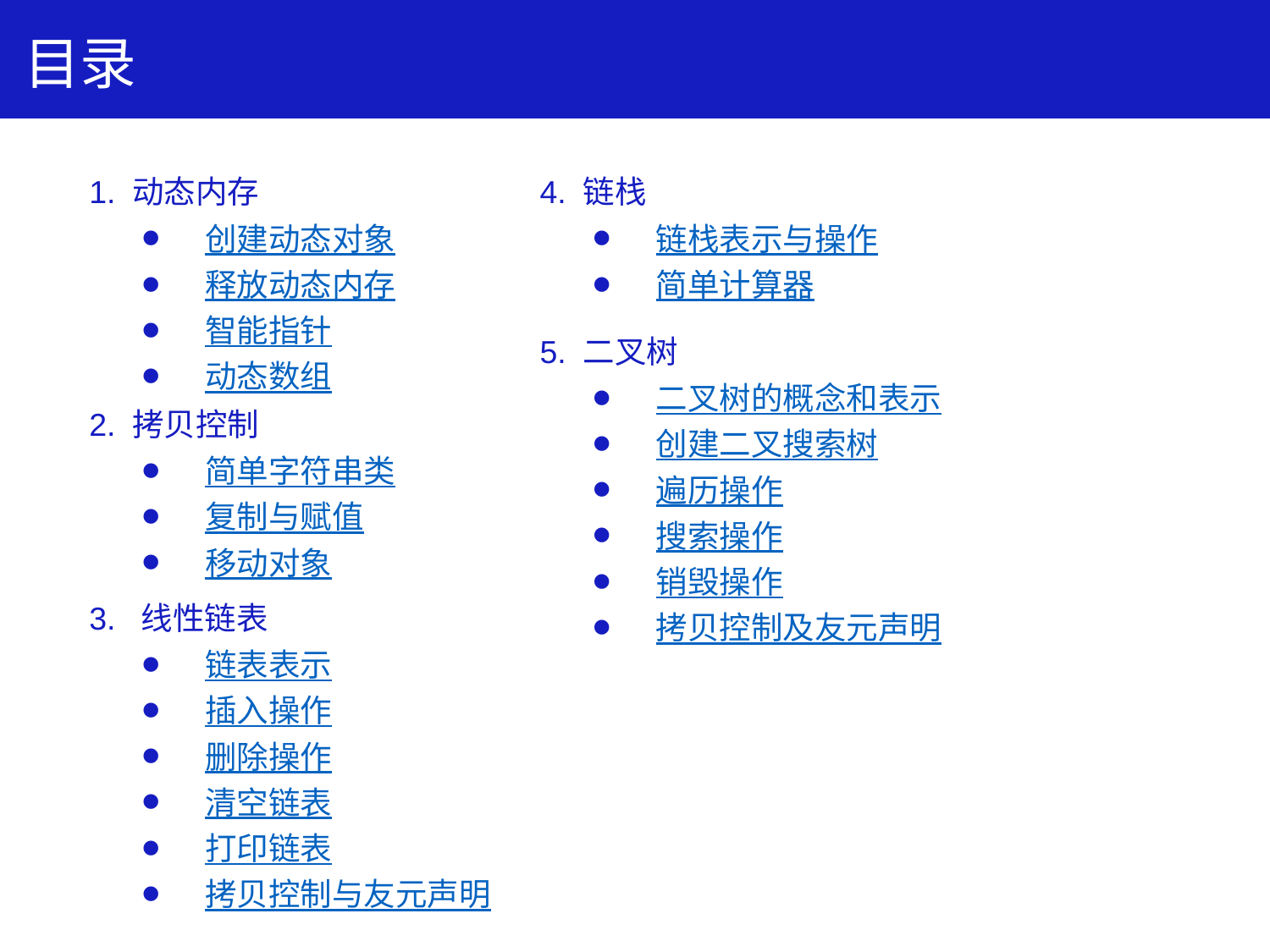

目录
1. 动态内存
创建动态对象
释放动态内存
智能指针
动态数组
4. 链栈
链栈表示与操作
简单计算器
5. 二叉树
二叉树的概念和表示
创建二叉搜索树
遍历操作
搜索操作
销毁操作
拷贝控制及友元声明
2. 拷贝控制
简单字符串类
复制与赋值
移动对象
3.  线性链表
链表表示
插入操作
删除操作
清空链表
打印链表
拷贝控制与友元声明
2